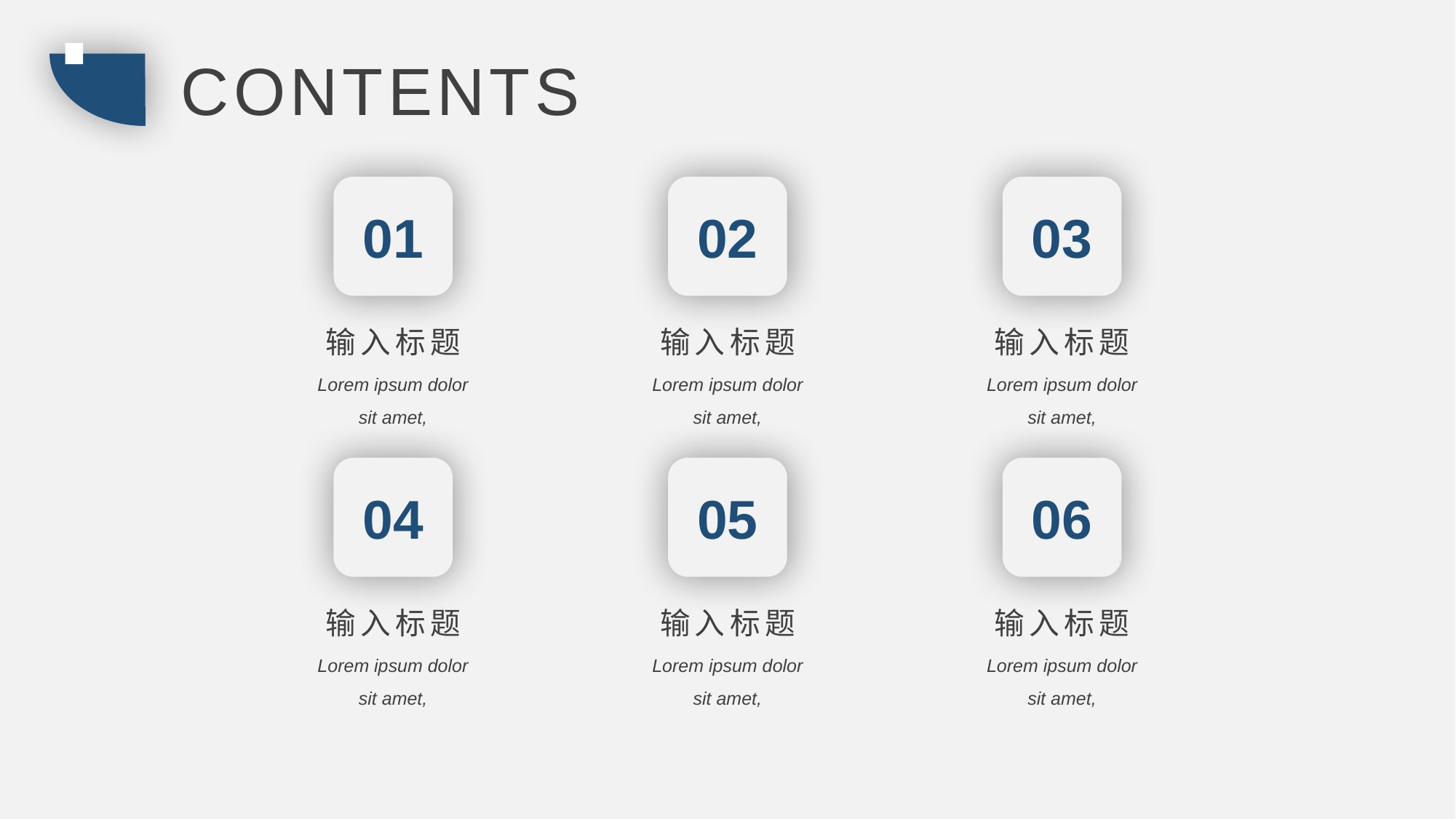

CONTENTS
01
输入标题
Lorem ipsum dolor sit amet,
02
输入标题
Lorem ipsum dolor sit amet,
03
输入标题
Lorem ipsum dolor sit amet,
04
输入标题
Lorem ipsum dolor sit amet,
05
输入标题
Lorem ipsum dolor sit amet,
06
输入标题
Lorem ipsum dolor sit amet,